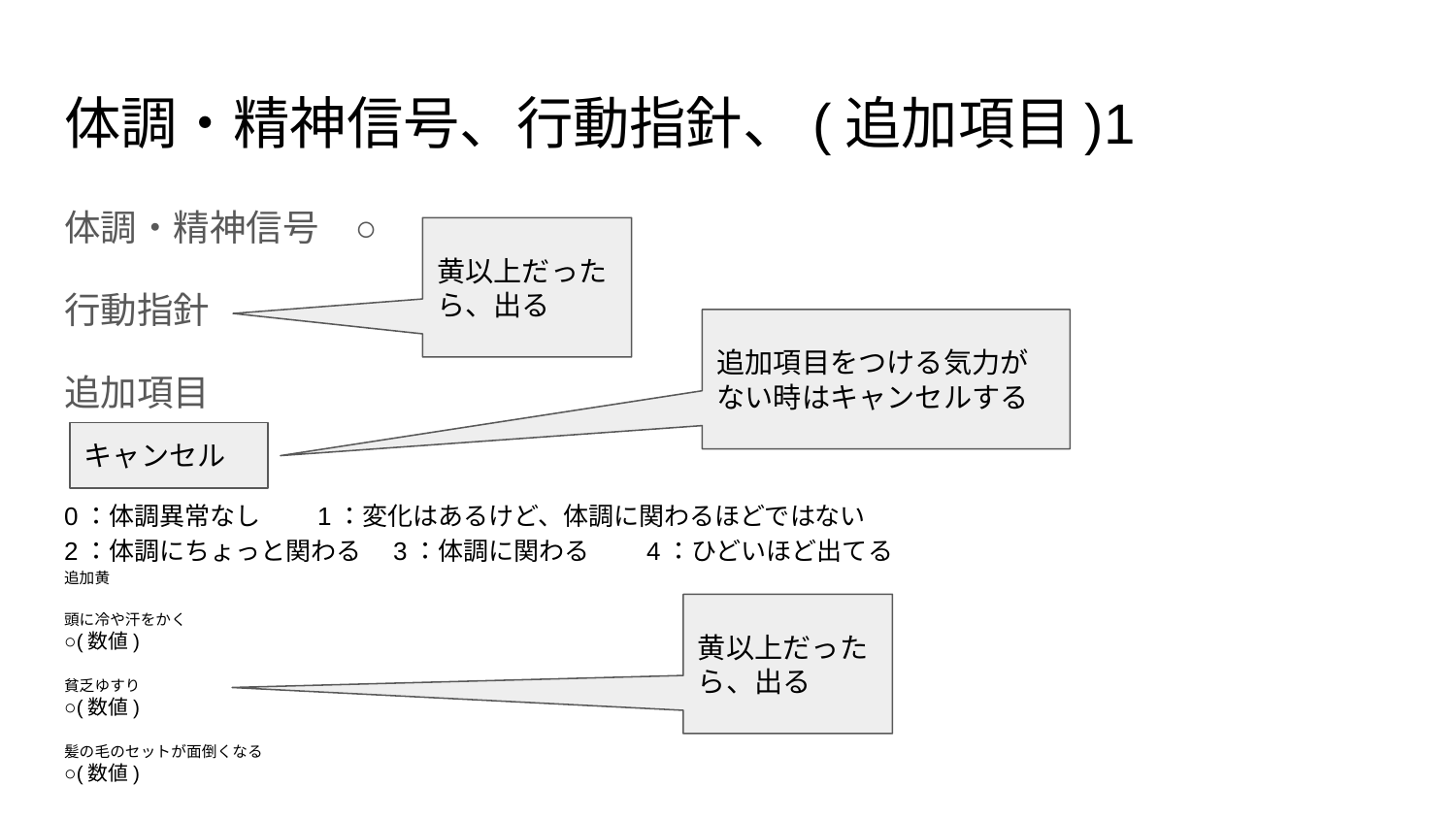

# 体調・精神信号、行動指針、(追加項目)1
体調・精神信号　○
行動指針
追加項目

0：体調異常なし　　1：変化はあるけど、体調に関わるほどではない
2：体調にちょっと関わる　3：体調に関わる　　4：ひどいほど出てる
追加黄

頭に冷や汗をかく
○(数値)

貧乏ゆすり
○(数値)

髪の毛のセットが面倒くなる
○(数値)
黄以上だったら、出る
追加項目をつける気力がない時はキャンセルする
キャンセル
黄以上だったら、出る